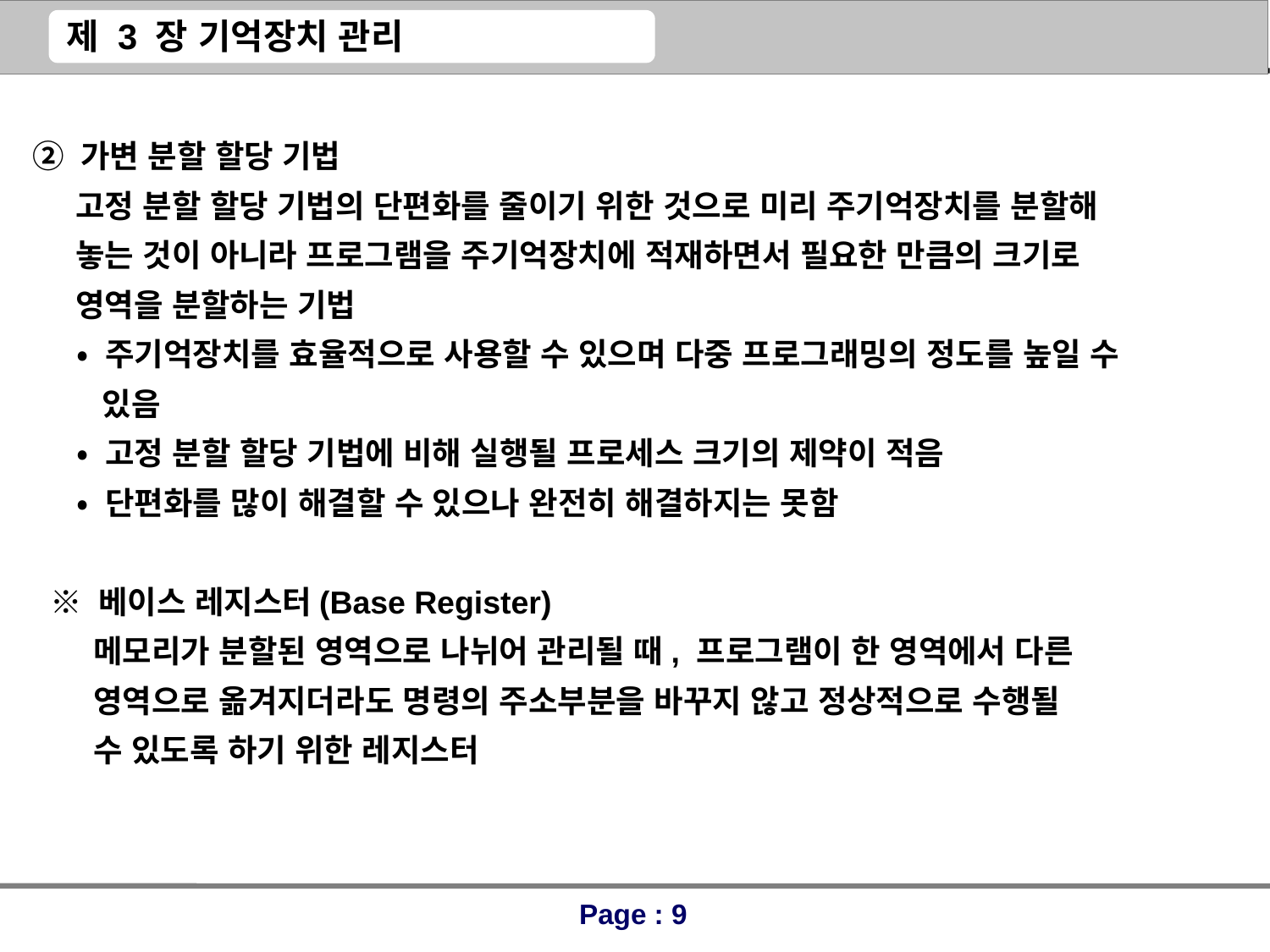

② 가변 분할 할당 기법
    고정 분할 할당 기법의 단편화를 줄이기 위한 것으로 미리 주기억장치를 분할해
    놓는 것이 아니라 프로그램을 주기억장치에 적재하면서 필요한 만큼의 크기로
    영역을 분할하는 기법
     • 주기억장치를 효율적으로 사용할 수 있으며 다중 프로그래밍의 정도를 높일 수
       있음
     • 고정 분할 할당 기법에 비해 실행될 프로세스 크기의 제약이 적음
     • 단편화를 많이 해결할 수 있으나 완전히 해결하지는 못함

  ※ 베이스 레지스터(Base Register)
      메모리가 분할된 영역으로 나뉘어 관리될 때, 프로그램이 한 영역에서 다른
      영역으로 옮겨지더라도 명령의 주소부분을 바꾸지 않고 정상적으로 수행될
      수 있도록 하기 위한 레지스터
Page : 9